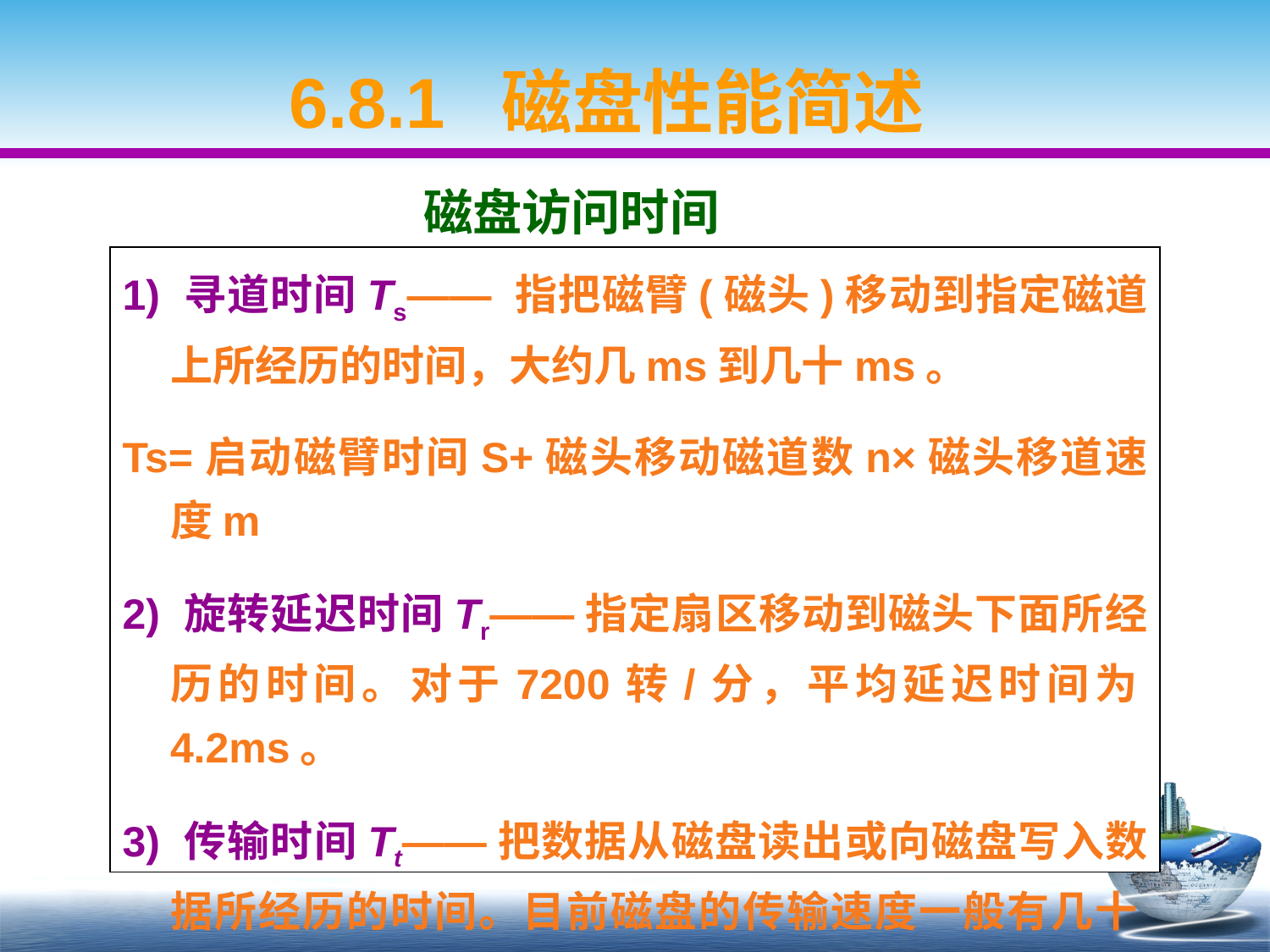

6.8.1  磁盘性能简述

# 磁盘访问时间
1) 寻道时间Ts—— 指把磁臂(磁头)移动到指定磁道上所经历的时间，大约几ms到几十ms。
Ts=启动磁臂时间S+磁头移动磁道数n×磁头移道速度m
2) 旋转延迟时间Tr——指定扇区移动到磁头下面所经历的时间。对于7200转/分，平均延迟时间为4.2ms。
3) 传输时间Tt——把数据从磁盘读出或向磁盘写入数据所经历的时间。目前磁盘的传输速度一般有几十M/s，传输一个扇区的时间小于0.05ms。